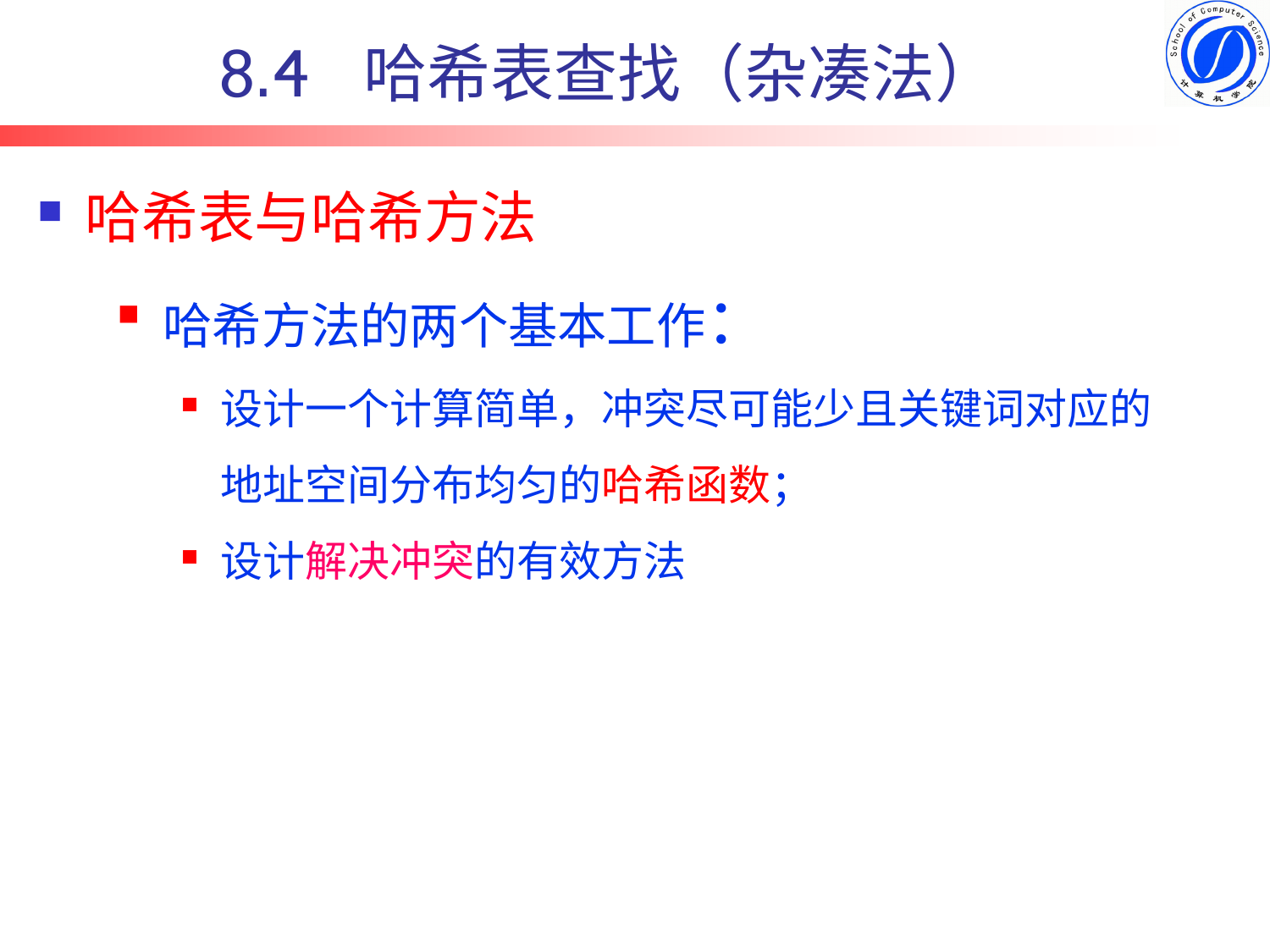

# 8.4  哈希表查找（杂凑法）
哈希表与哈希方法
 哈希方法的两个基本工作：
设计一个计算简单，冲突尽可能少且关键词对应的地址空间分布均匀的哈希函数；
设计解决冲突的有效方法